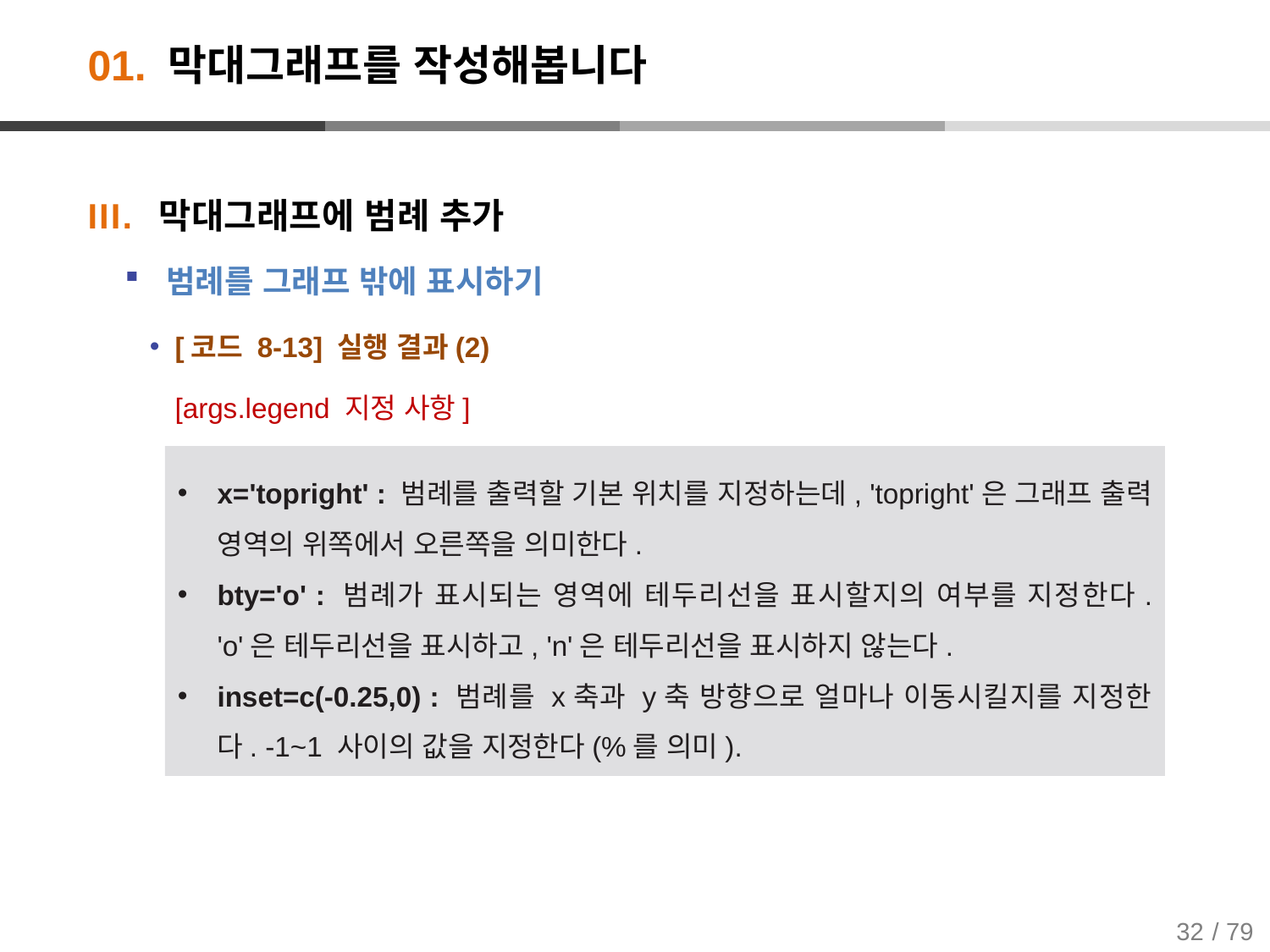

# 01. 막대그래프를 작성해봅니다
막대그래프에 범례 추가
 범례를 그래프 밖에 표시하기
[코드 8-13] 실행 결과(2)
[args.legend 지정 사항]

x='topright' : 범례를 출력할 기본 위치를 지정하는데, 'topright'은 그래프 출력 영역의 위쪽에서 오른쪽을 의미한다.
bty='o' : 범례가 표시되는 영역에 테두리선을 표시할지의 여부를 지정한다. 'o'은 테두리선을 표시하고, 'n'은 테두리선을 표시하지 않는다.
inset=c(-0.25,0) : 범례를 x축과 y축 방향으로 얼마나 이동시킬지를 지정한다. -1~1 사이의 값을 지정한다(%를 의미).